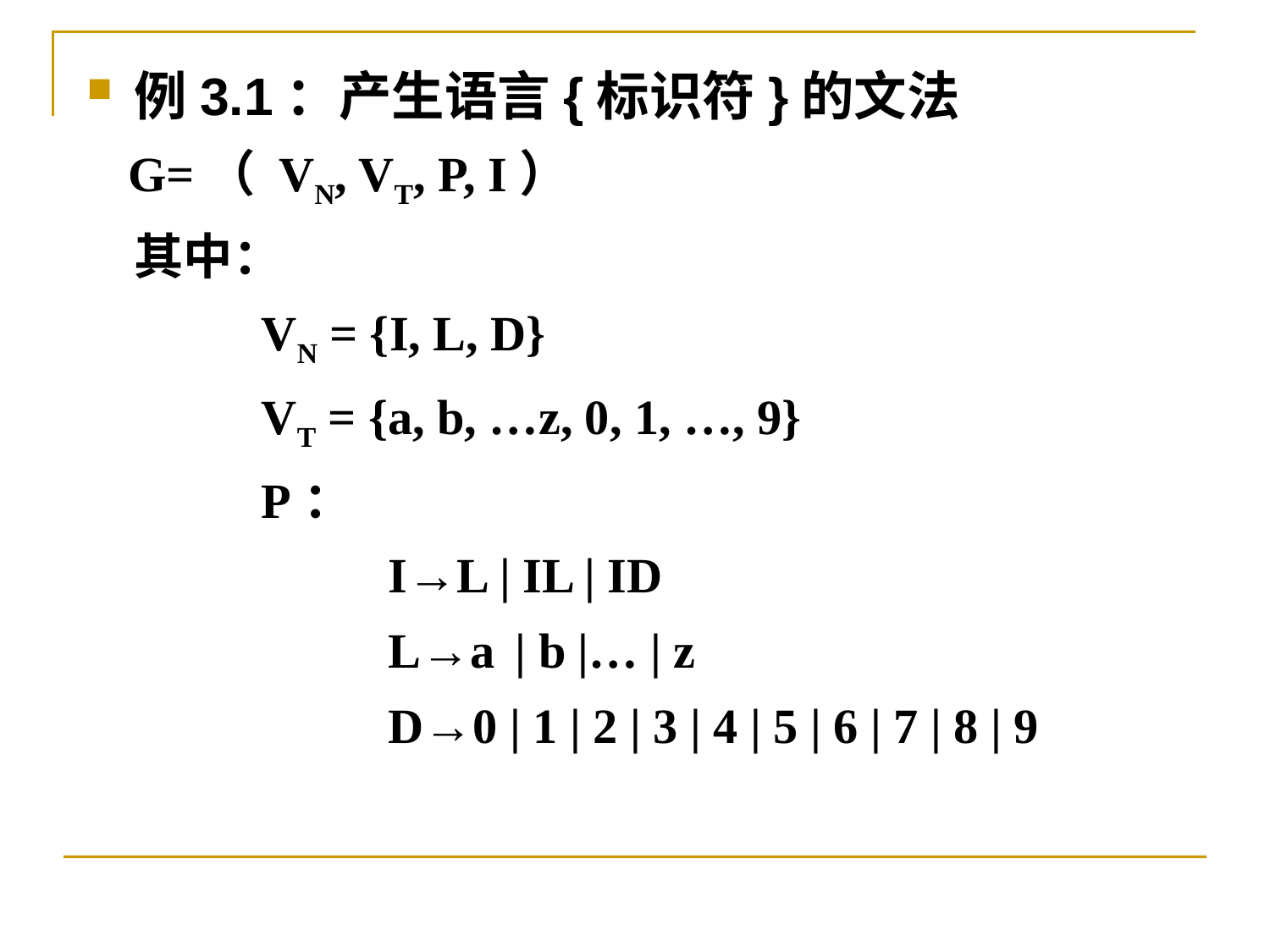

例3.1：产生语言{标识符}的文法
   G=（ VN, VT, P, I）
	其中：
     	VN = {I, L, D}
	 	VT = {a, b, …z, 0, 1, …, 9}
		P：
			I→L | IL | ID
			L→a 	| b |… | z
			D→0 | 1 | 2 | 3 | 4 | 5 | 6 | 7 | 8 | 9
29